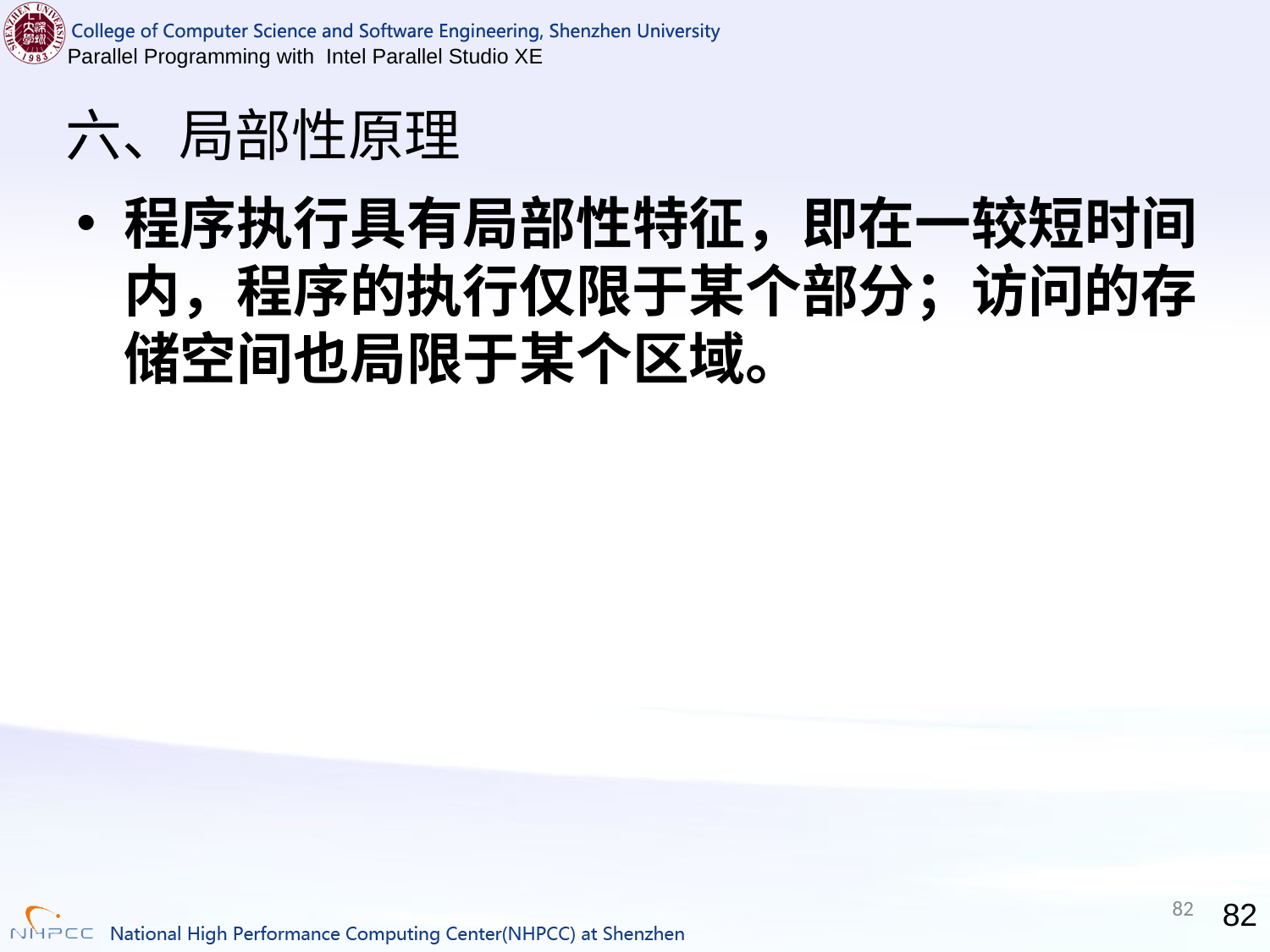

# 六、局部性原理
程序执行具有局部性特征，即在一较短时间内，程序的执行仅限于某个部分；访问的存储空间也局限于某个区域。
82
82